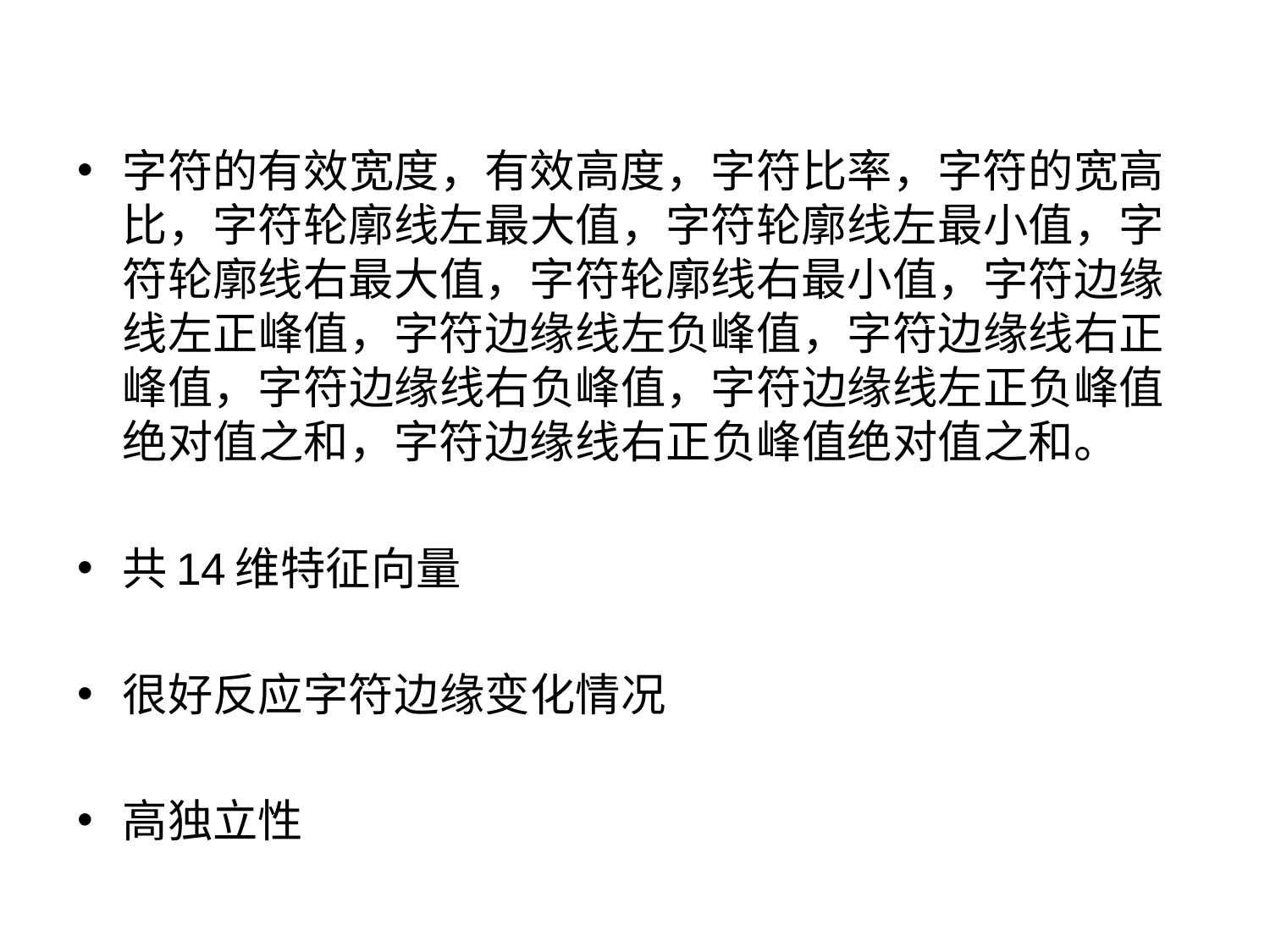

字符的有效宽度，有效高度，字符比率，字符的宽高比，字符轮廓线左最大值，字符轮廓线左最小值，字符轮廓线右最大值，字符轮廓线右最小值，字符边缘线左正峰值，字符边缘线左负峰值，字符边缘线右正峰值，字符边缘线右负峰值，字符边缘线左正负峰值绝对值之和，字符边缘线右正负峰值绝对值之和。

共14维特征向量

很好反应字符边缘变化情况

高独立性